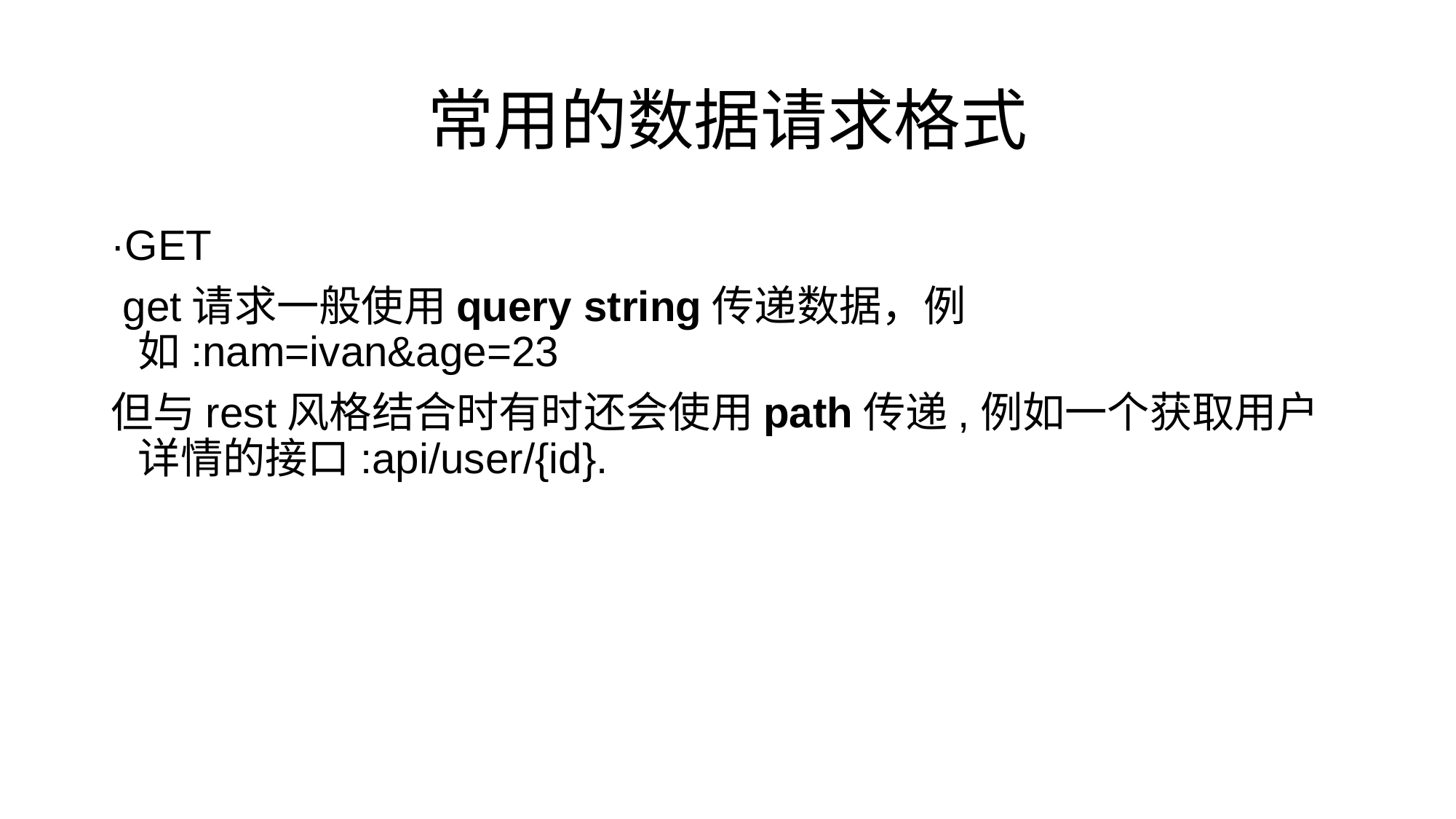

# 常用的数据请求格式
·GET
 get请求一般使用query string传递数据，例如:nam=ivan&age=23
但与rest风格结合时有时还会使用path传递,例如一个获取用户详情的接口:api/user/{id}.